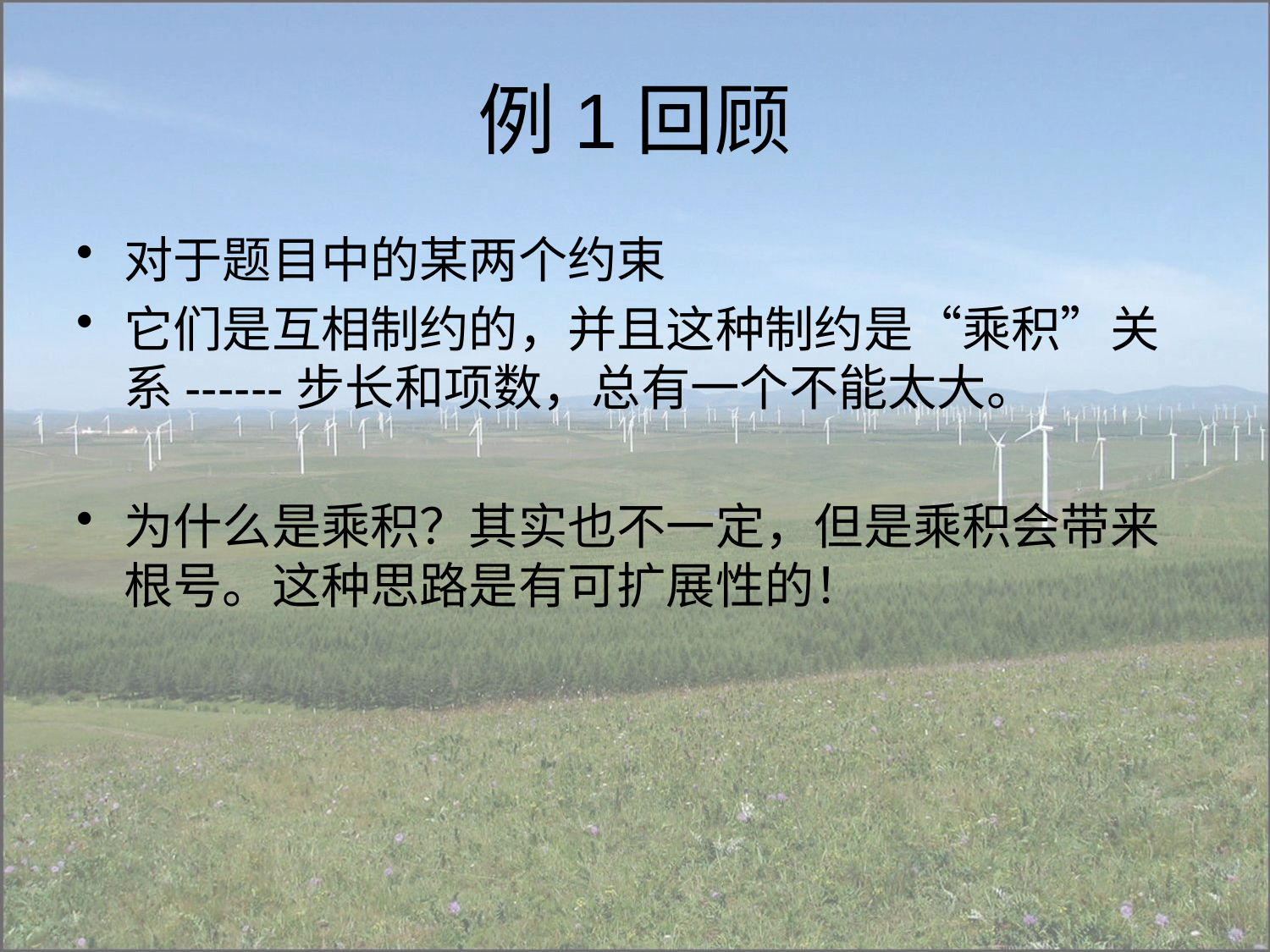

# 例1回顾
对于题目中的某两个约束
它们是互相制约的，并且这种制约是“乘积”关系------步长和项数，总有一个不能太大。

为什么是乘积？其实也不一定，但是乘积会带来根号。这种思路是有可扩展性的！